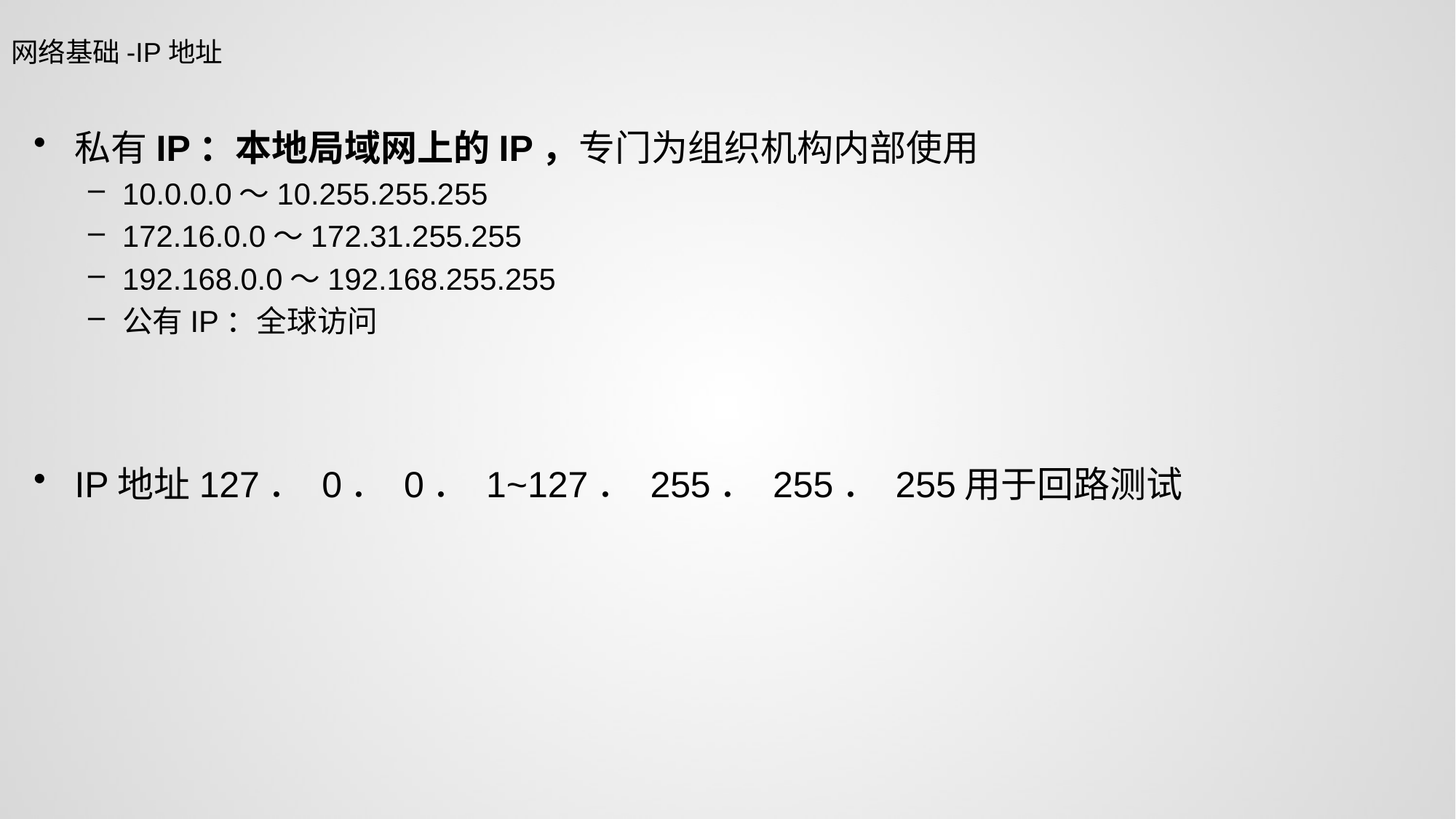

网络基础-IP地址
私有IP：本地局域网上的IP，专门为组织机构内部使用
10.0.0.0～10.255.255.255
172.16.0.0～172.31.255.255
192.168.0.0～192.168.255.255
公有IP：全球访问

IP地址127． 0． 0． 1~127． 255． 255． 255⽤于回路测试